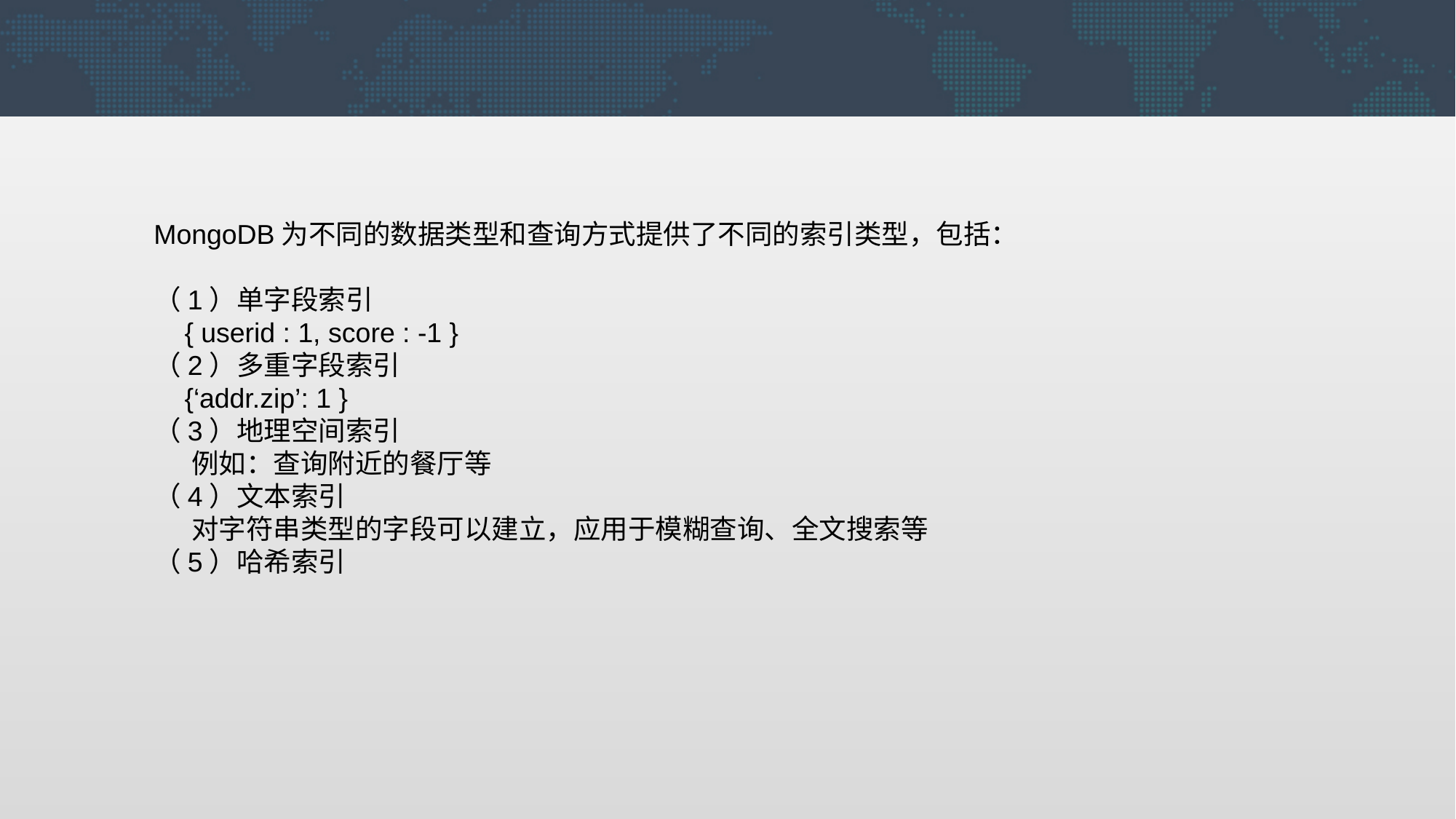

MongoDB为不同的数据类型和查询方式提供了不同的索引类型，包括：

（1）单字段索引
    { userid : 1, score : -1 }
（2）多重字段索引
    {‘addr.zip’: 1 }
（3）地理空间索引
     例如：查询附近的餐厅等
（4）文本索引
     对字符串类型的字段可以建立，应用于模糊查询、全文搜索等
（5）哈希索引